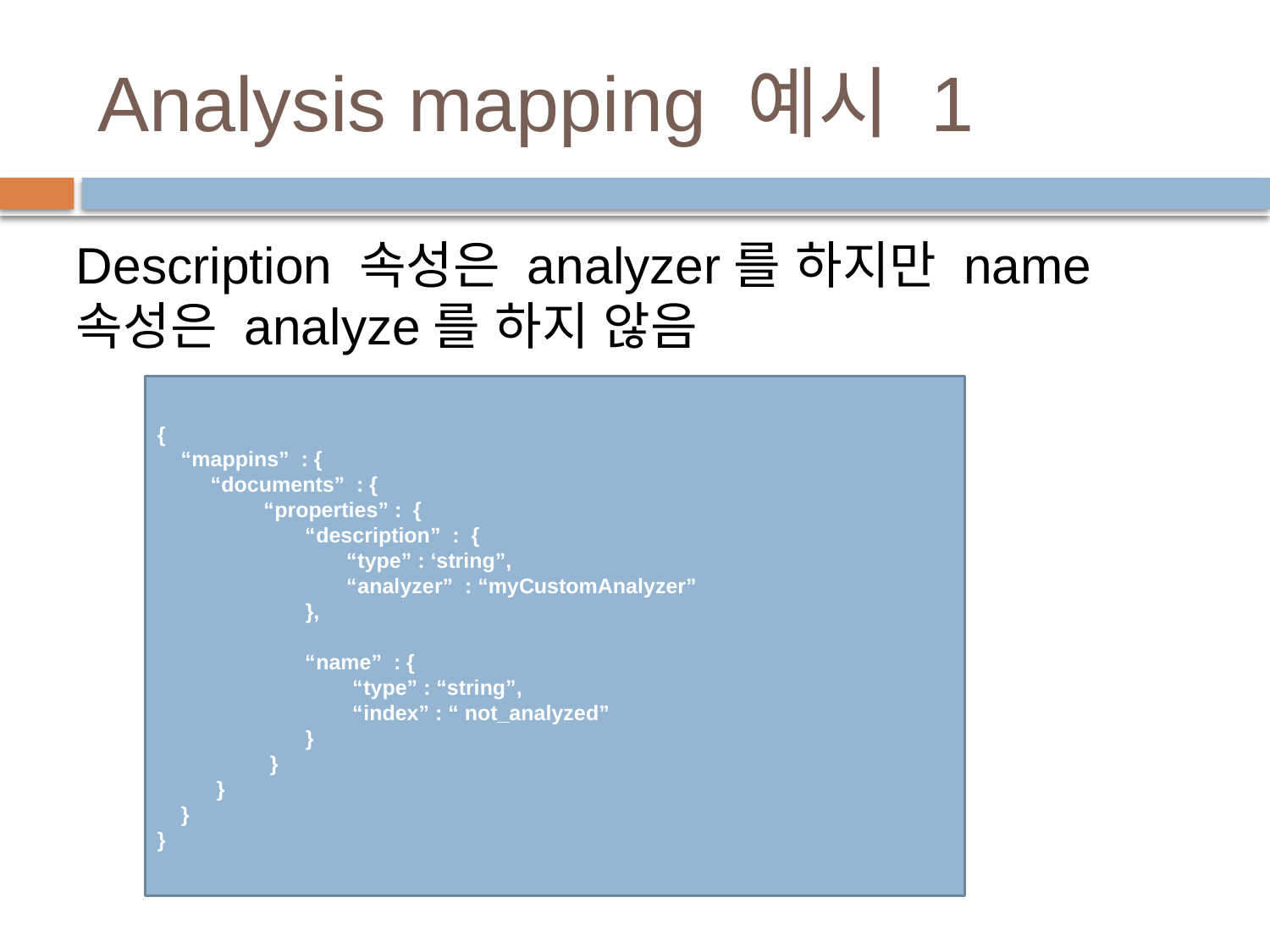

# Analysis mapping 예시 1
Description 속성은 analyzer를 하지만 name 속성은 analyze를 하지 않음
{
    “mappins”  : {
         “documents”  : {
                  “properties” :  {
                         “description”  :  {
                                “type” : ‘string”,
                                “analyzer”  : “myCustomAnalyzer”
                         },

                         “name”  : {
                                 “type” : “string”,
                                 “index” : “ not_analyzed”
                         }
                   }
          }
    }
}